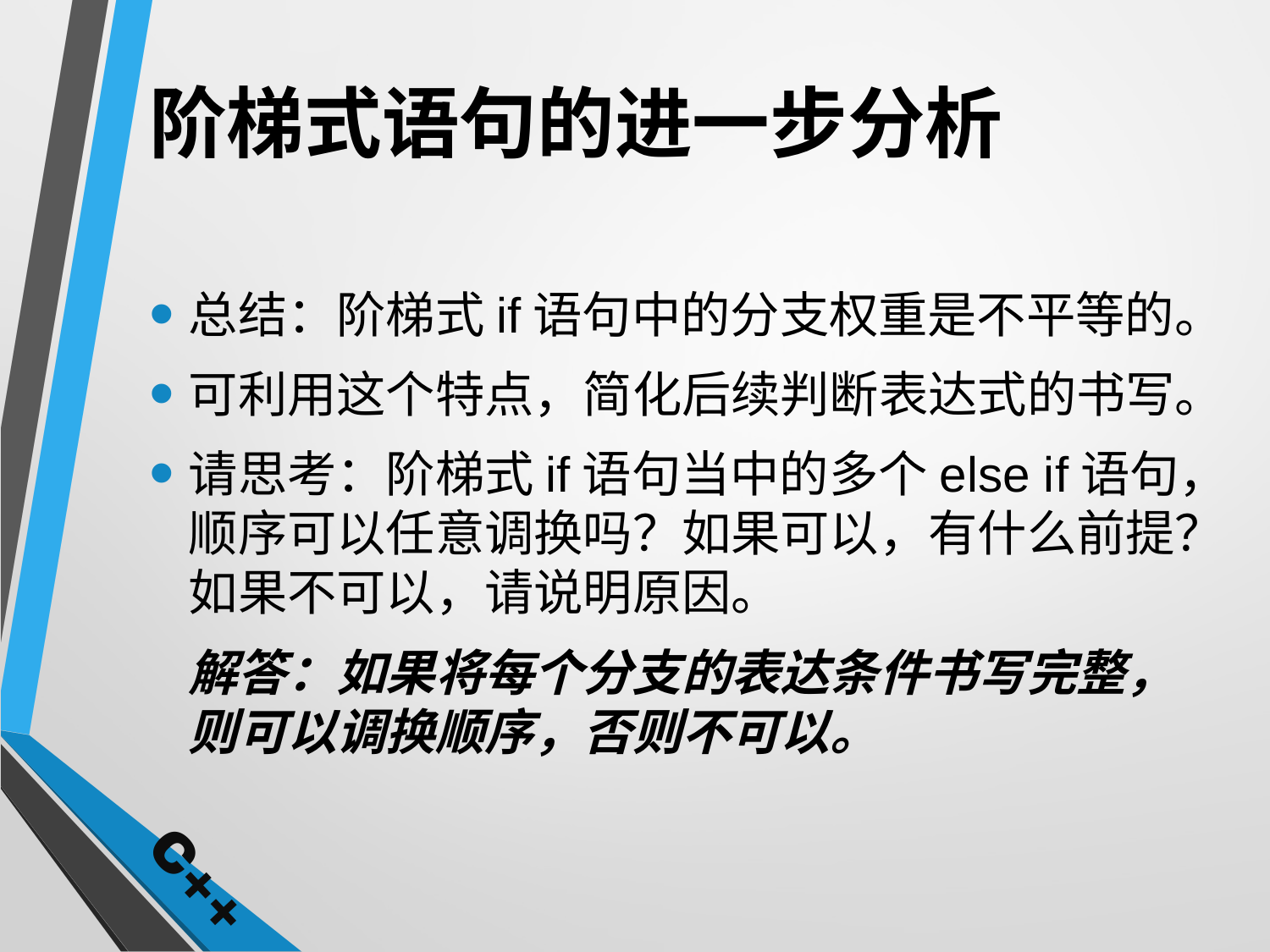

# 阶梯式语句的进一步分析
总结：阶梯式if语句中的分支权重是不平等的。
可利用这个特点，简化后续判断表达式的书写。
请思考：阶梯式if语句当中的多个else if语句，顺序可以任意调换吗？如果可以，有什么前提？如果不可以，请说明原因。
	解答：如果将每个分支的表达条件书写完整，则可以调换顺序，否则不可以。